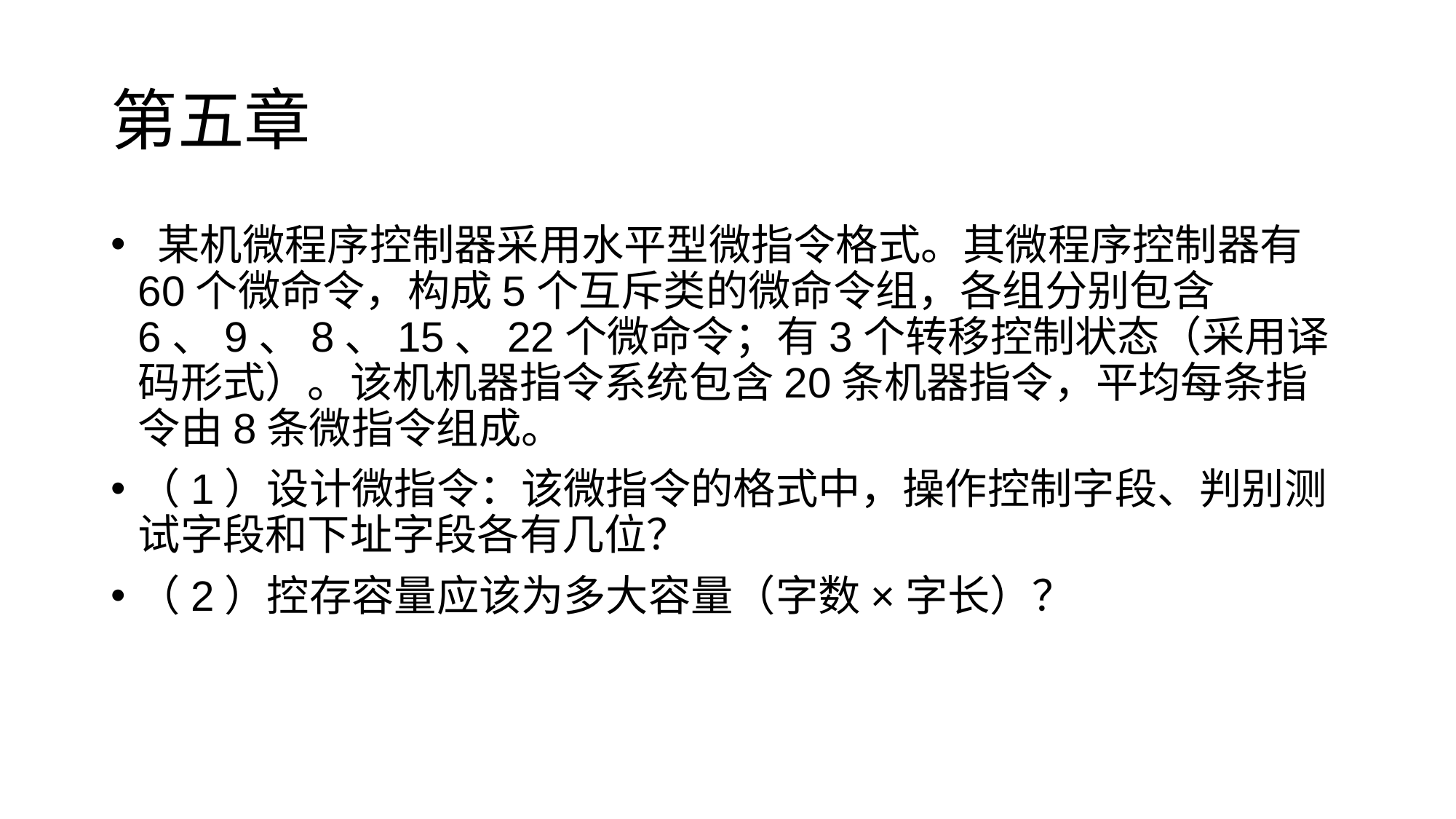

# 第五章
 某机微程序控制器采用水平型微指令格式。其微程序控制器有60个微命令，构成5个互斥类的微命令组，各组分别包含6、9、8、15、22个微命令；有3个转移控制状态（采用译码形式）。该机机器指令系统包含20条机器指令，平均每条指令由8条微指令组成。
（1）设计微指令：该微指令的格式中，操作控制字段、判别测试字段和下址字段各有几位？
（2）控存容量应该为多大容量（字数×字长）？